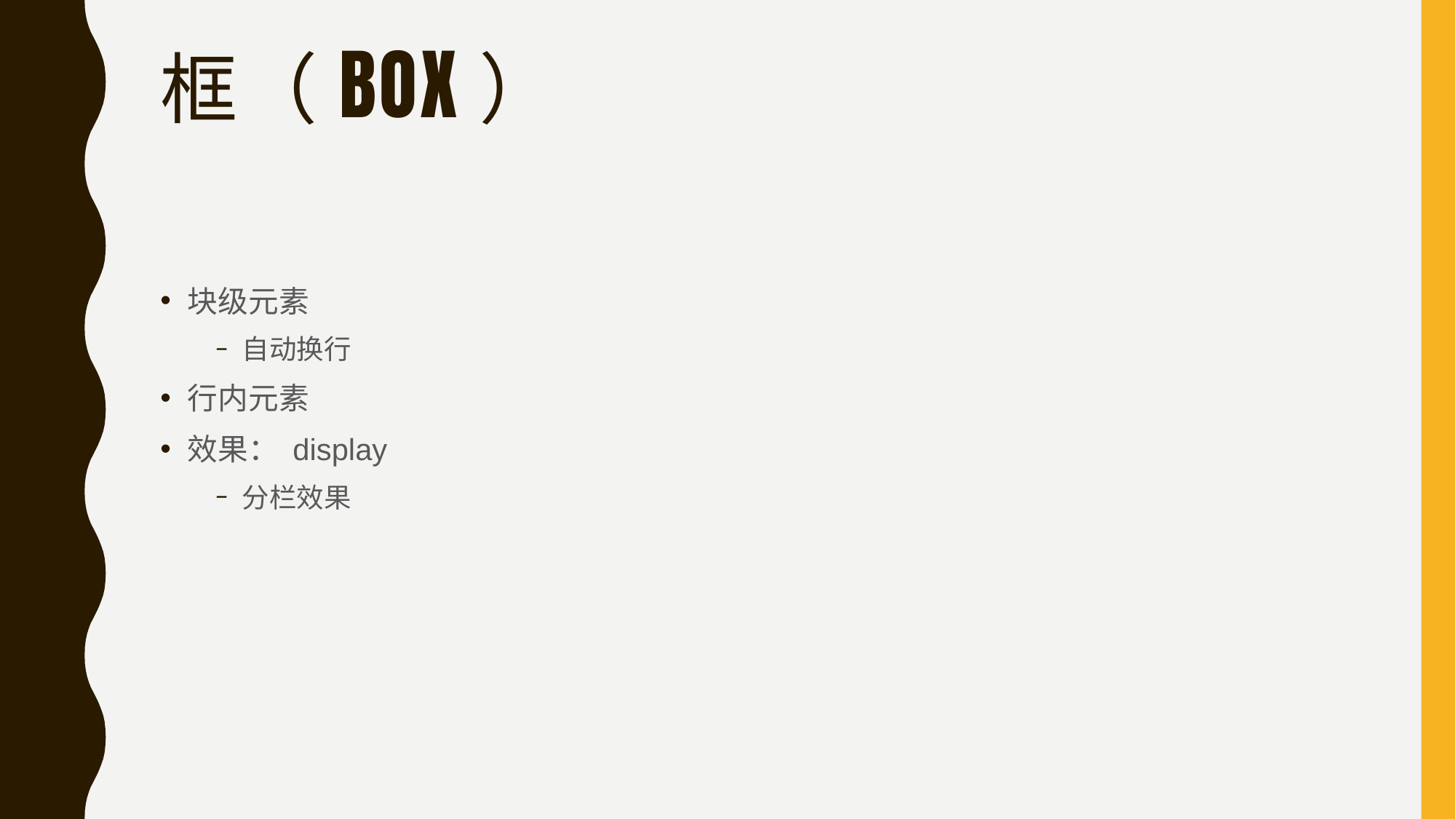

# 框（box）
块级元素
自动换行
行内元素
效果： display
分栏效果